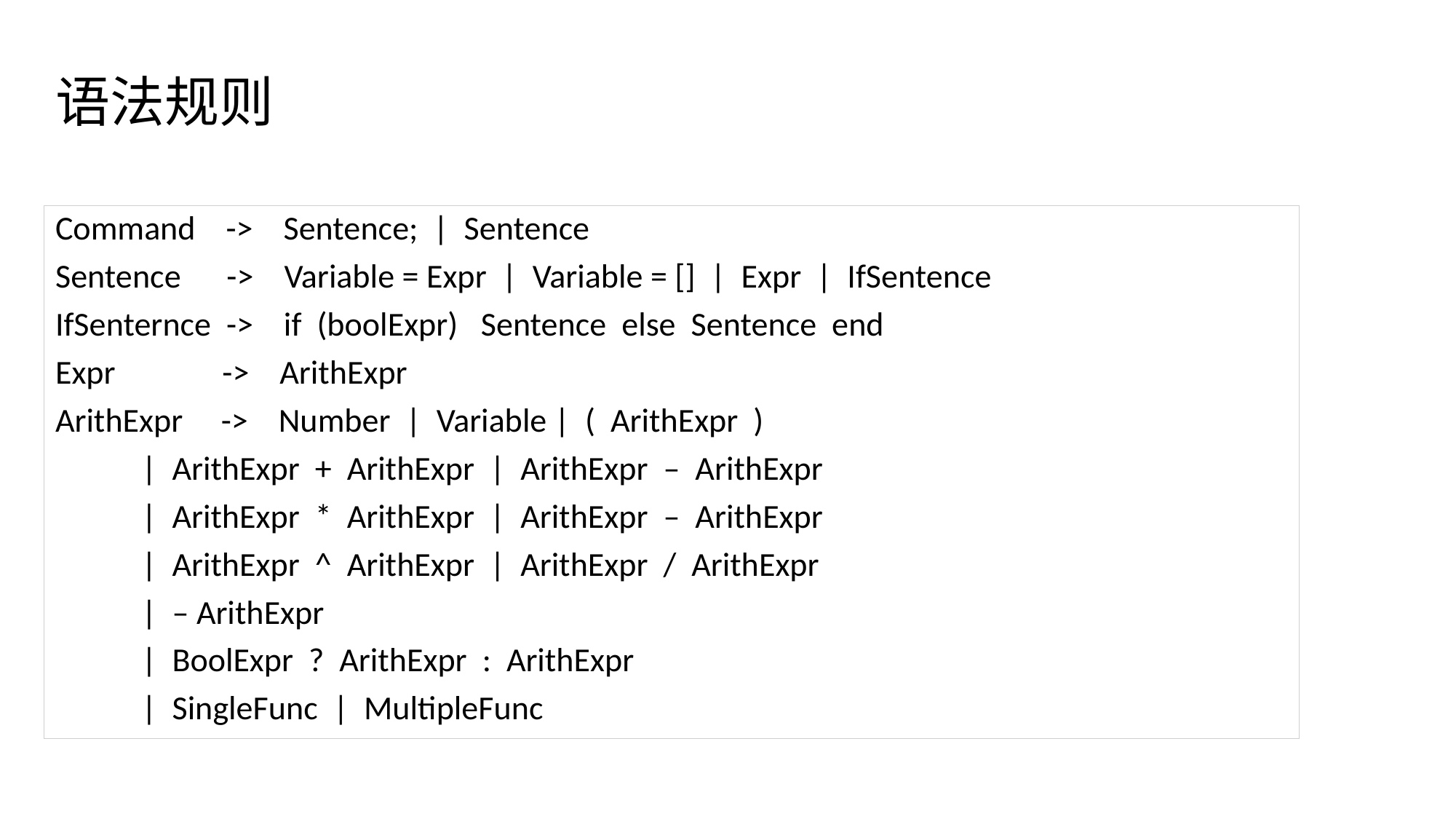

# 语法规则
Command    ->    Sentence;  |  Sentence
Sentence      ->    Variable = Expr  |  Variable = []  |  Expr  |  IfSentence
IfSenternce  ->    if  (boolExpr)   Sentence  else  Sentence  end
Expr              ->    ArithExpr
ArithExpr     ->    Number  |  Variable |  (  ArithExpr  )
	|  ArithExpr  +  ArithExpr  |  ArithExpr  –  ArithExpr
	|  ArithExpr  *  ArithExpr  |  ArithExpr  –  ArithExpr
	|  ArithExpr  ^  ArithExpr  |  ArithExpr  /  ArithExpr
	|  – ArithExpr
	|  BoolExpr  ?  ArithExpr  :  ArithExpr
	|  SingleFunc  |  MultipleFunc